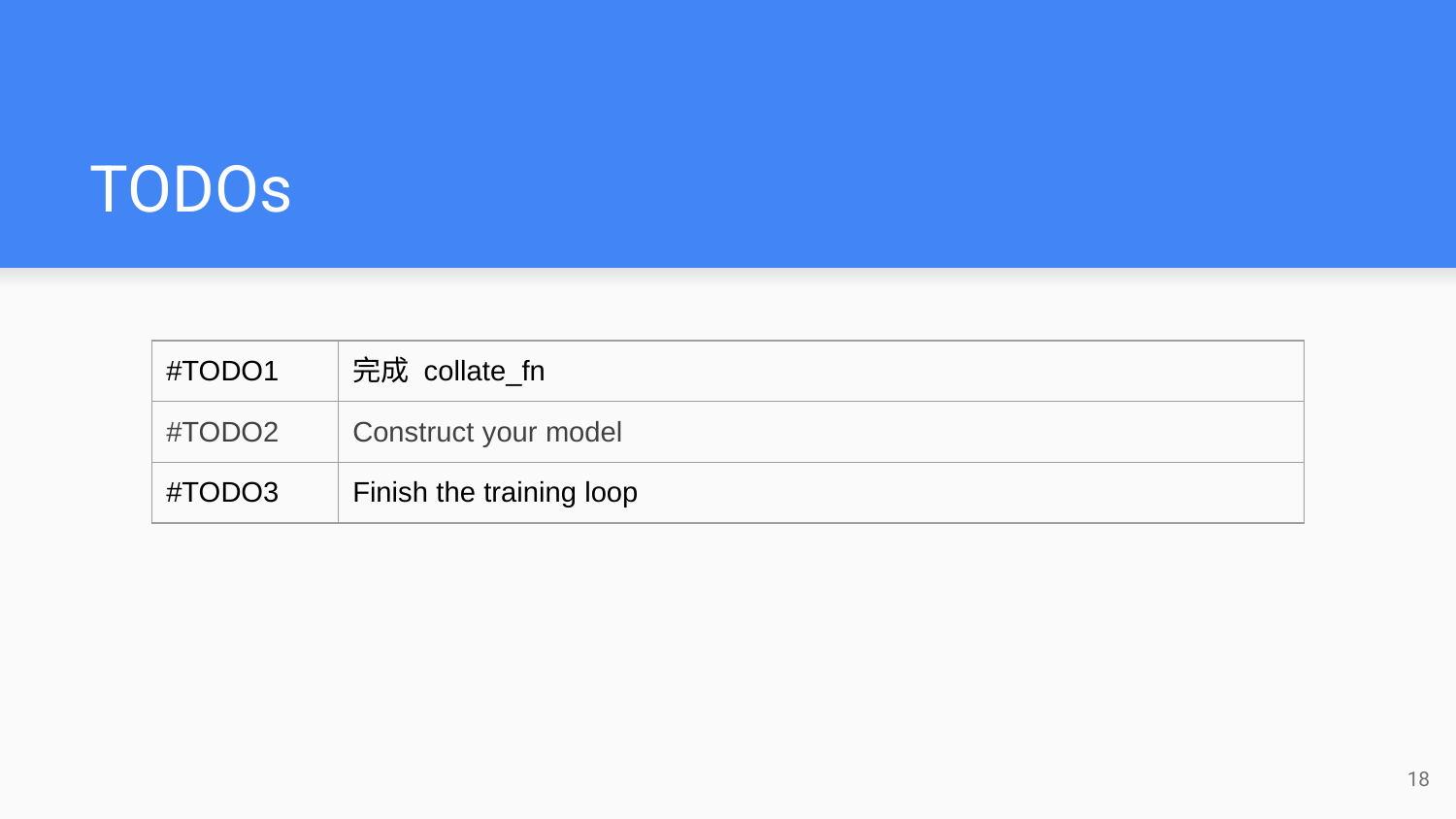

# TODOs
| #TODO1 | 完成 collate\_fn |
| --- | --- |
| #TODO2 | Construct your model |
| #TODO3 | Finish the training loop |
18